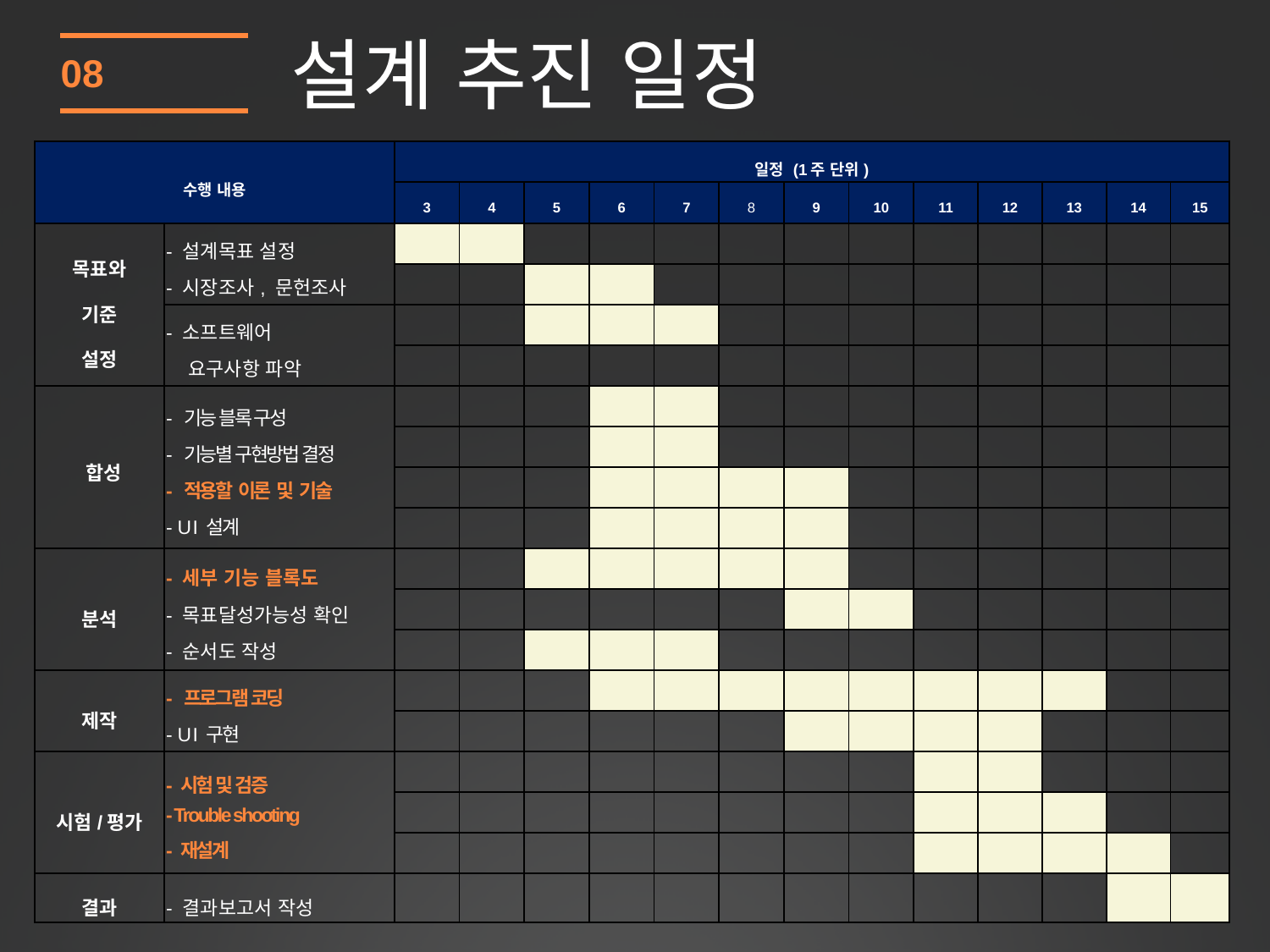

설계 추진 일정
08
| 수행 내용 |  | 일정 (1주 단위) |  |  |  |  |  |  |  |  |  |  |  |  |
| --- | --- | --- | --- | --- | --- | --- | --- | --- | --- | --- | --- | --- | --- | --- |
|  |  | 3 | 4 | 5 | 6 | 7 | 8 | 9 | 10 | 11 | 12 | 13 | 14 | 15 |
| 목표와 기준 설정 | - 설계목표 설정 - 시장조사, 문헌조사 |  |  |  |  |  |  |  |  |  |  |  |  |  |
|  |  |  |  |  |  |  |  |  |  |  |  |  |  |  |
|  | - 소프트웨어 요구사항 파악 |  |  |  |  |  |  |  |  |  |  |  |  |  |
|  |  |  |  |  |  |  |  |  |  |  |  |  |  |  |
| 합성 | - 기능 블록 구성 - 기능별 구현방법 결정 - 적용할 이론 및 기술 - U I 설계 |  |  |  |  |  |  |  |  |  |  |  |  |  |
|  |  |  |  |  |  |  |  |  |  |  |  |  |  |  |
|  |  |  |  |  |  |  |  |  |  |  |  |  |  |  |
|  |  |  |  |  |  |  |  |  |  |  |  |  |  |  |
| 분석 | - 세부 기능 블록도 - 목표달성가능성 확인 - 순서도 작성 |  |  |  |  |  |  |  |  |  |  |  |  |  |
|  |  |  |  |  |  |  |  |  |  |  |  |  |  |  |
|  |  |  |  |  |  |  |  |  |  |  |  |  |  |  |
| 제작 | - 프로그램 코딩 - U I 구현 |  |  |  |  |  |  |  |  |  |  |  |  |  |
|  |  |  |  |  |  |  |  |  |  |  |  |  |  |  |
| 시험/평가 | - 시험 및 검증 - Trouble shooting - 재설계 |  |  |  |  |  |  |  |  |  |  |  |  |  |
|  |  |  |  |  |  |  |  |  |  |  |  |  |  |  |
|  |  |  |  |  |  |  |  |  |  |  |  |  |  |  |
| 결과 | - 결과보고서 작성 |  |  |  |  |  |  |  |  |  |  |  |  |  |